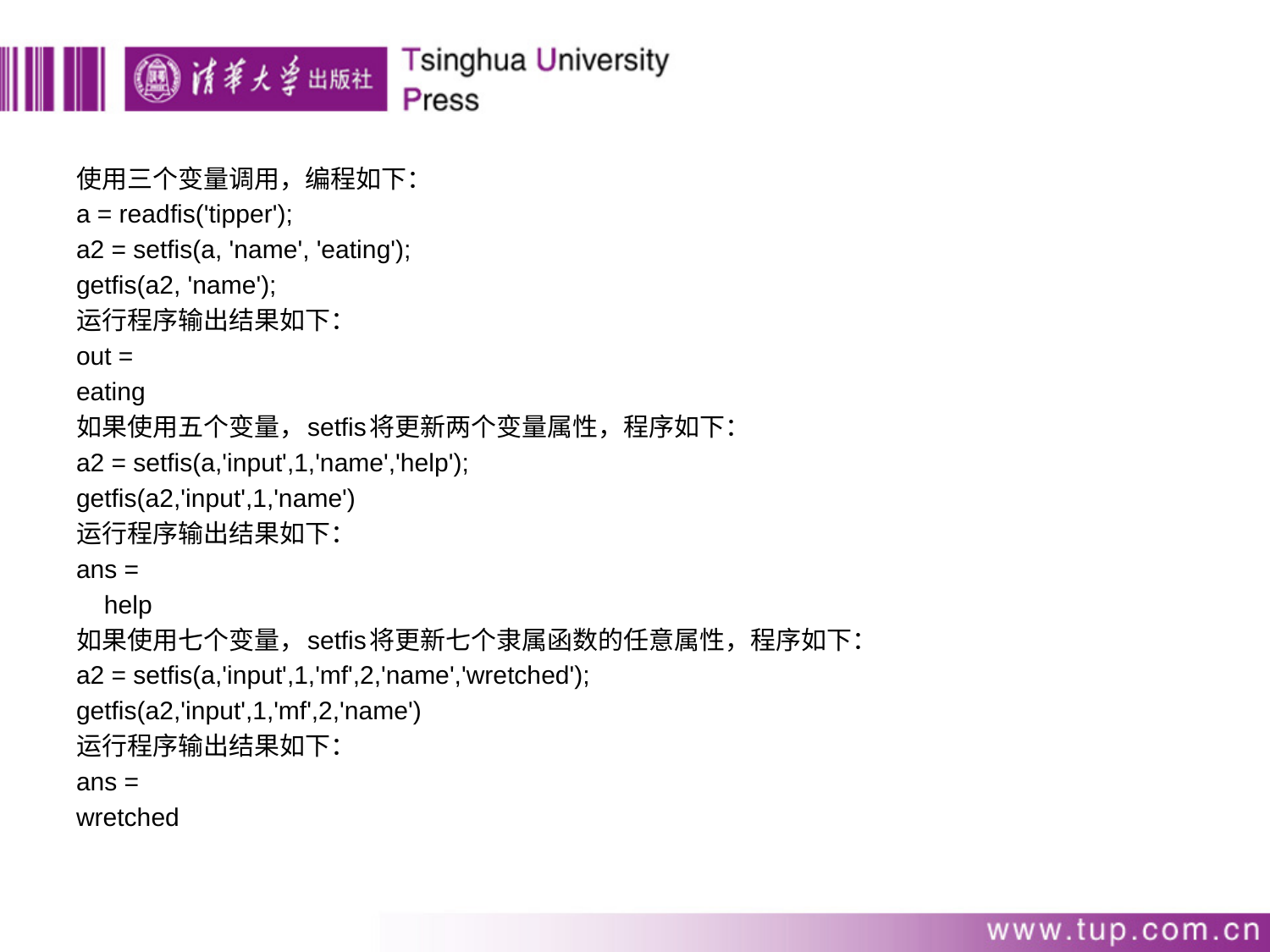

使用三个变量调用，编程如下：
a = readfis('tipper');
a2 = setfis(a, 'name', 'eating');
getfis(a2, 'name');
运行程序输出结果如下：
out =
eating
如果使用五个变量，setfis将更新两个变量属性，程序如下：
a2 = setfis(a,'input',1,'name','help');
getfis(a2,'input',1,'name')
运行程序输出结果如下：
ans =
    help
如果使用七个变量，setfis将更新七个隶属函数的任意属性，程序如下：
a2 = setfis(a,'input',1,'mf',2,'name','wretched');
getfis(a2,'input',1,'mf',2,'name')
运行程序输出结果如下：
ans =
wretched